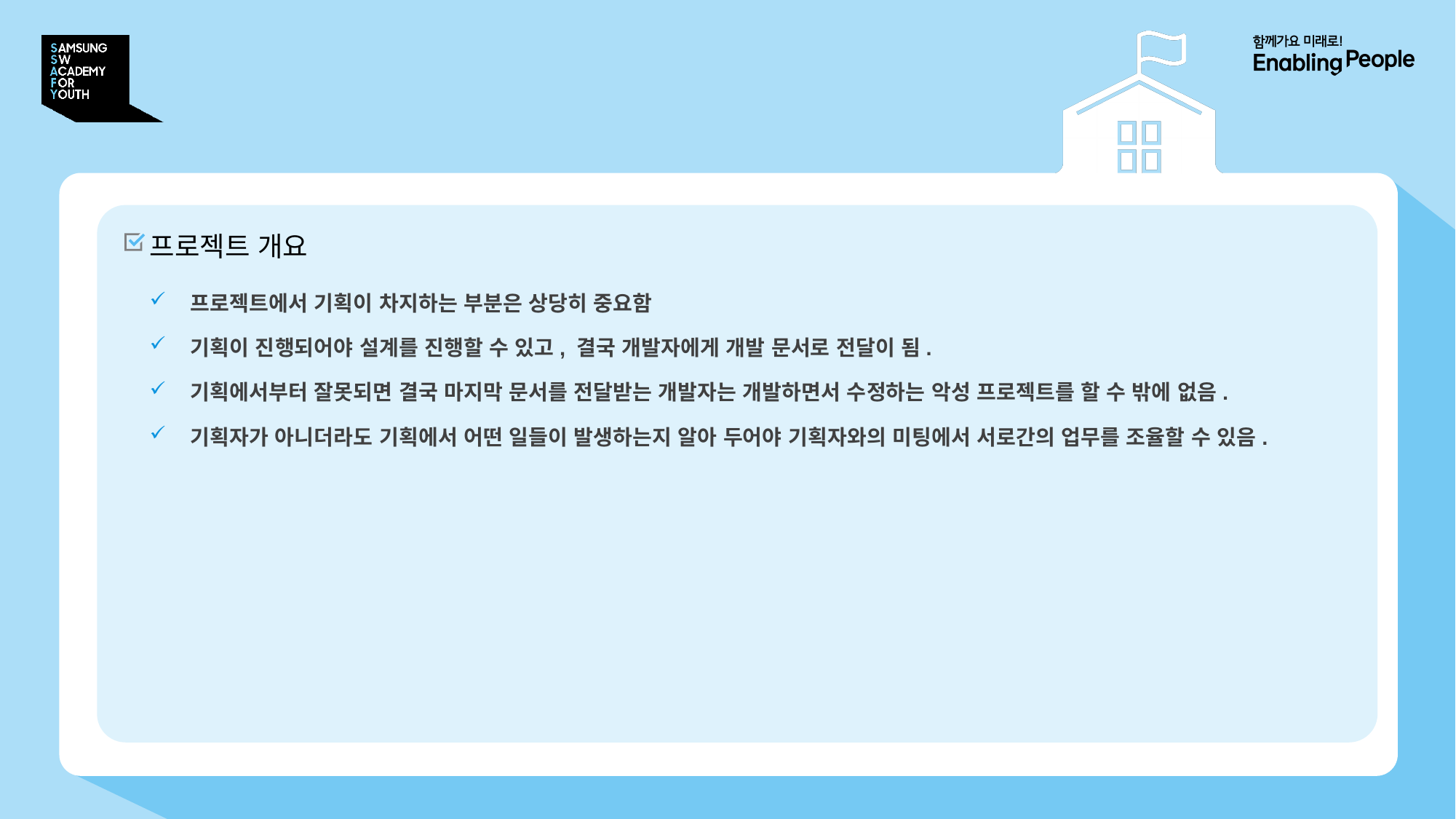

# 1. 프로젝트 개요

프로젝트 개요
프로젝트에서 기획이 차지하는 부분은 상당히 중요함
기획이 진행되어야 설계를 진행할 수 있고, 결국 개발자에게 개발 문서로 전달이 됨.
기획에서부터 잘못되면 결국 마지막 문서를 전달받는 개발자는 개발하면서 수정하는 악성 프로젝트를 할 수 밖에 없음.
기획자가 아니더라도 기획에서 어떤 일들이 발생하는지 알아 두어야 기획자와의 미팅에서 서로간의 업무를 조율할 수 있음.